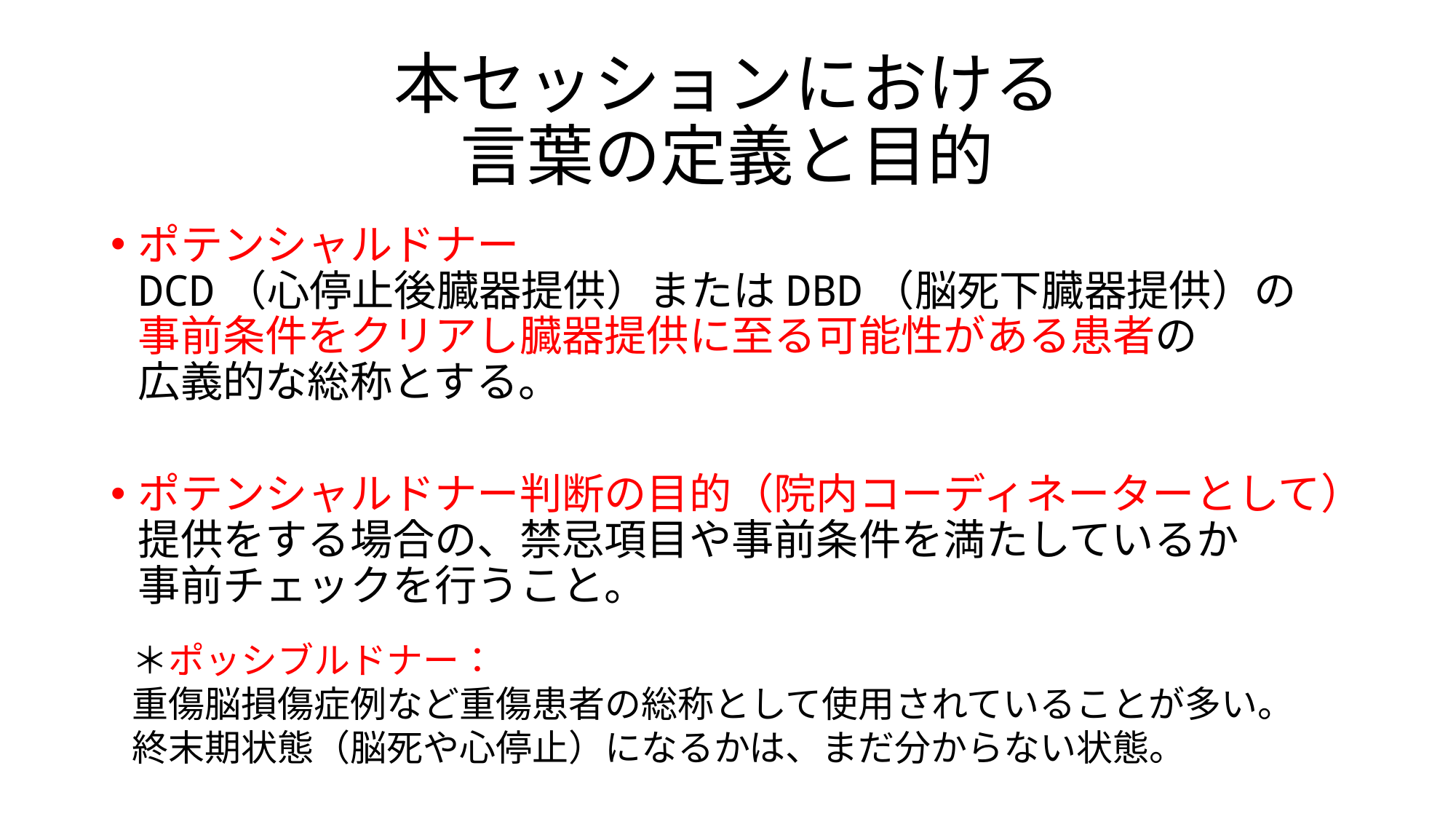

# 本セッションにおける 言葉の定義と目的
ポテンシャルドナー
DCD（心停止後臓器提供）またはDBD（脳死下臓器提供）の
事前条件をクリアし臓器提供に至る可能性がある患者の
広義的な総称とする。
ポテンシャルドナー判断の目的（院内コーディネーターとして）
提供をする場合の、禁忌項目や事前条件を満たしているか
事前チェックを行うこと。
＊ポッシブルドナー：
重傷脳損傷症例など重傷患者の総称として使用されていることが多い。
終末期状態（脳死や心停止）になるかは、まだ分からない状態。